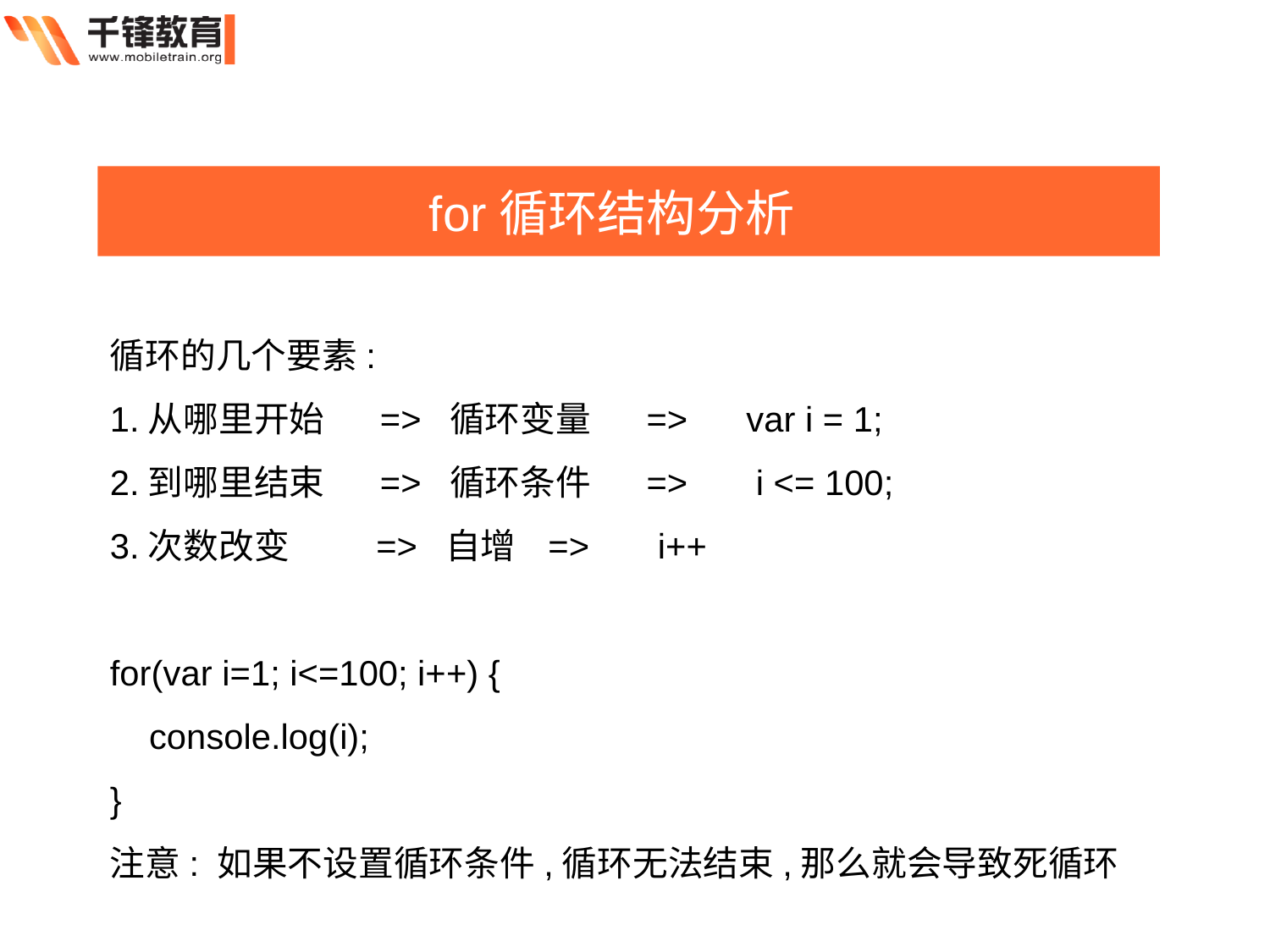

for循环结构分析
循环的几个要素:
1.从哪里开始      =>  循环变量      =>      var i = 1;
2.到哪里结束      =>  循环条件      =>       i <= 100;
3.次数改变          =>  自增   =>       i++

for(var i=1; i<=100; i++) {
    console.log(i);
}
注意: 如果不设置循环条件,循环无法结束,那么就会导致死循环